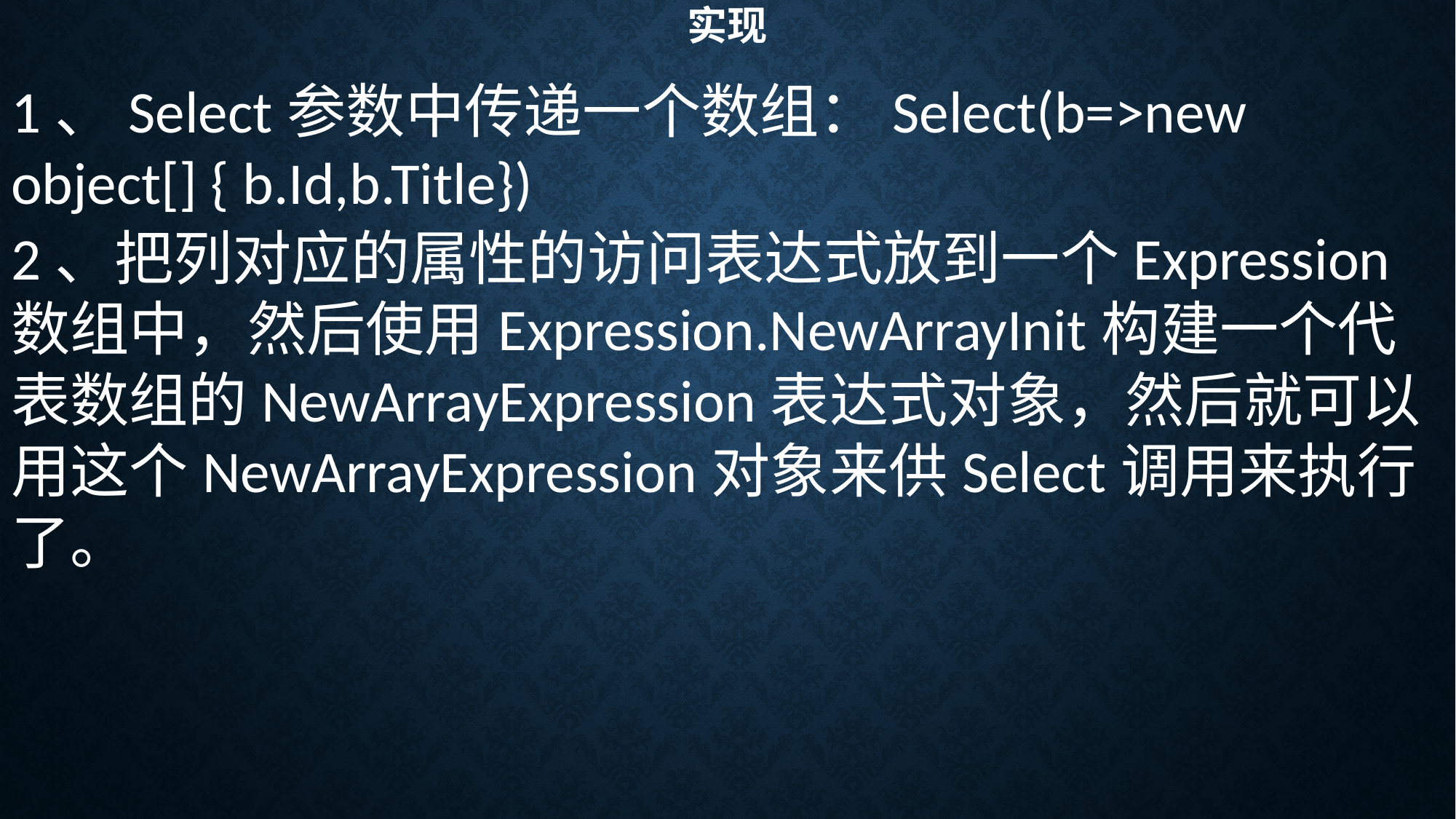

# 实现
1、Select参数中传递一个数组：Select(b=>new object[] { b.Id,b.Title})
2、把列对应的属性的访问表达式放到一个Expression数组中，然后使用Expression.NewArrayInit构建一个代表数组的NewArrayExpression表达式对象，然后就可以用这个NewArrayExpression对象来供Select调用来执行了。